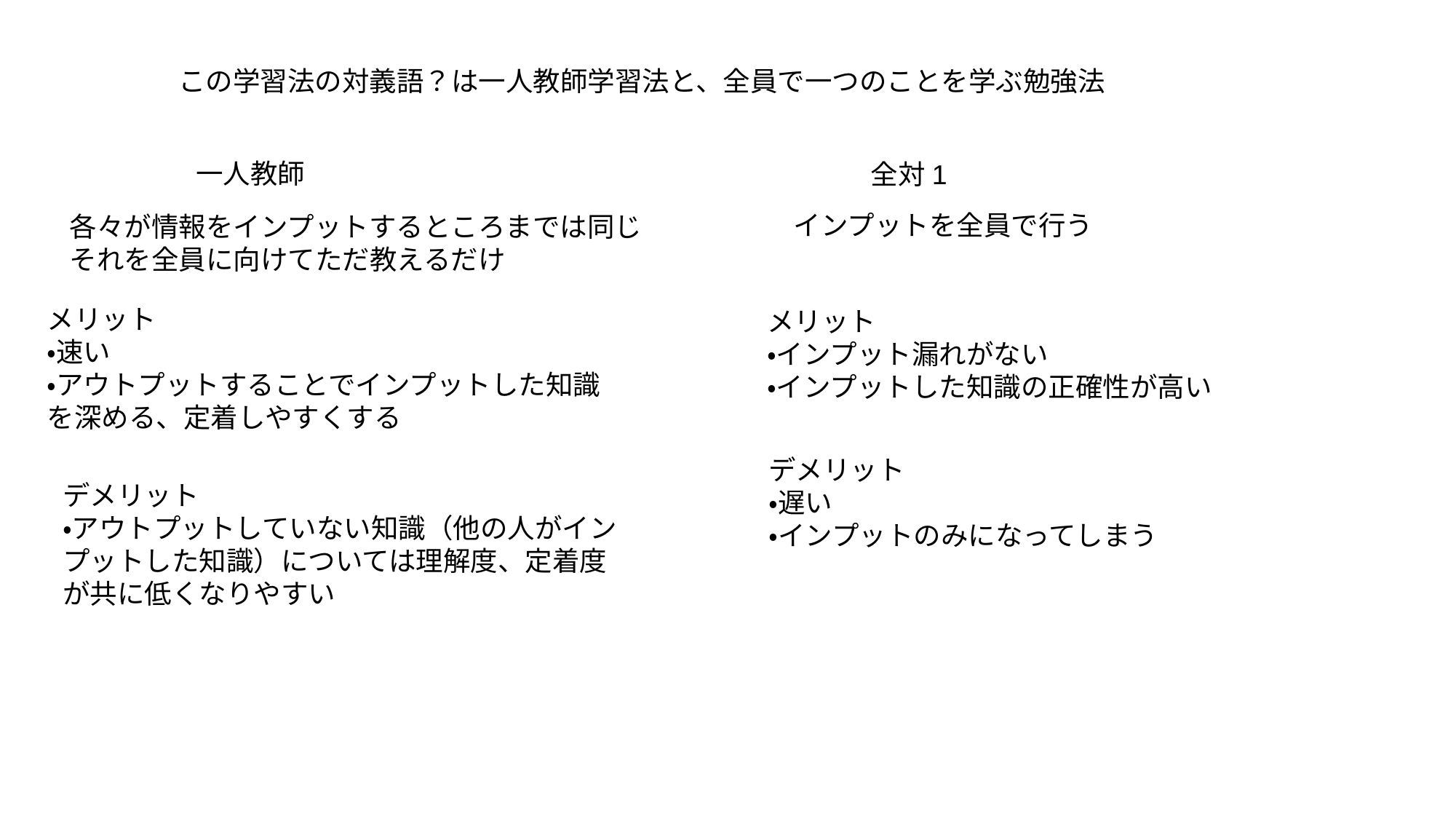

この学習法の対義語？は一人教師学習法と、全員で一つのことを学ぶ勉強法
一人教師
全対1
インプットを全員で行う
各々が情報をインプットするところまでは同じ
それを全員に向けてただ教えるだけ
メリット
・速い
・アウトプットすることでインプットした知識を深める、定着しやすくする
メリット
・インプット漏れがない
・インプットした知識の正確性が高い
デメリット
・遅い
・インプットのみになってしまう
デメリット
・アウトプットしていない知識（他の人がインプットした知識）については理解度、定着度が共に低くなりやすい